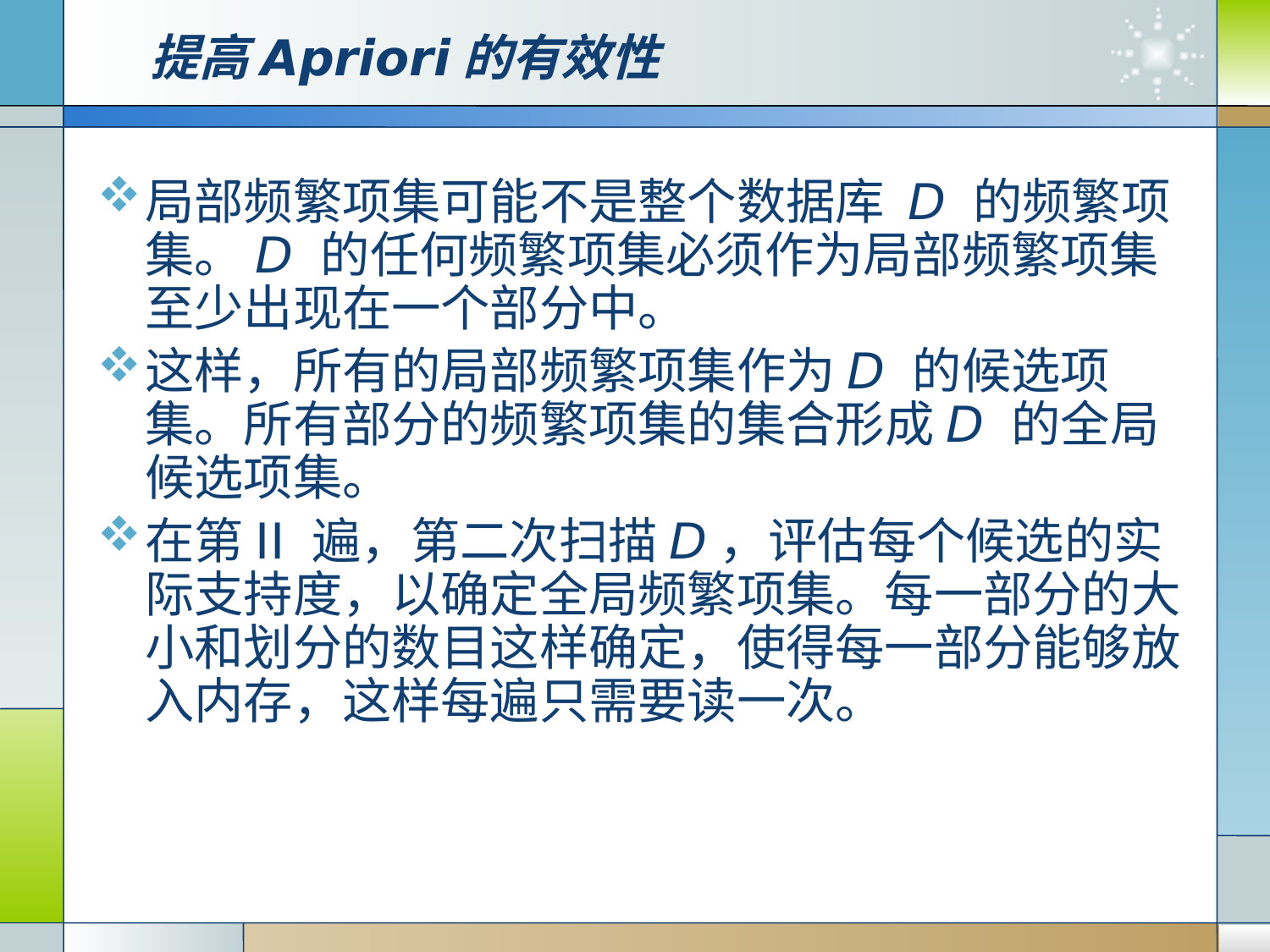

# 提高Apriori的有效性
局部频繁项集可能不是整个数据库 D 的频繁项集。D 的任何频繁项集必须作为局部频繁项集至少出现在一个部分中。
这样，所有的局部频繁项集作为D 的候选项集。所有部分的频繁项集的集合形成D 的全局候选项集。
在第II 遍，第二次扫描D，评估每个候选的实际支持度，以确定全局频繁项集。每一部分的大小和划分的数目这样确定，使得每一部分能够放入内存，这样每遍只需要读一次。